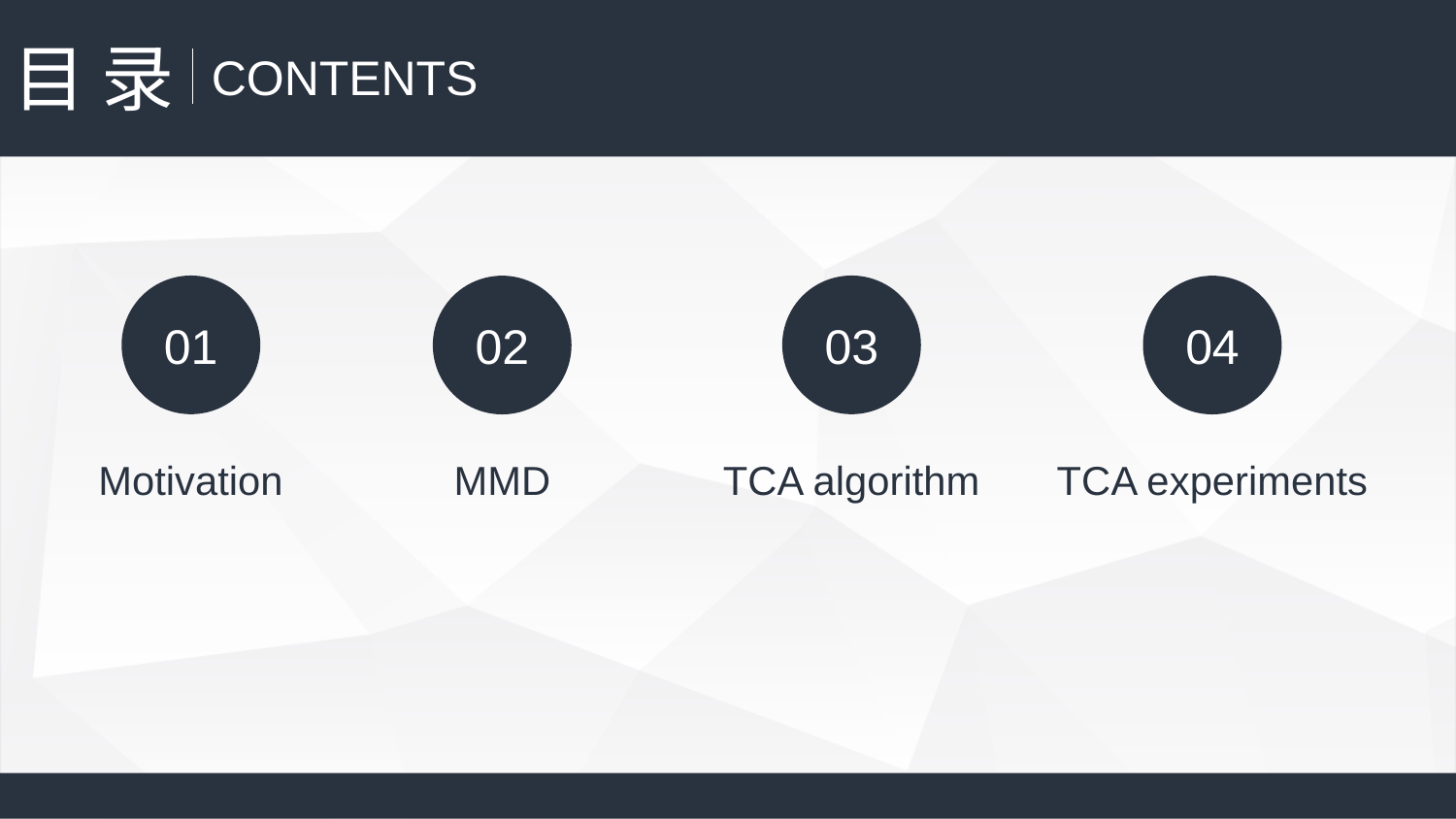

目 录
CONTENTS
01
Motivation
03
TCA algorithm
02
MMD
04
TCA experiments